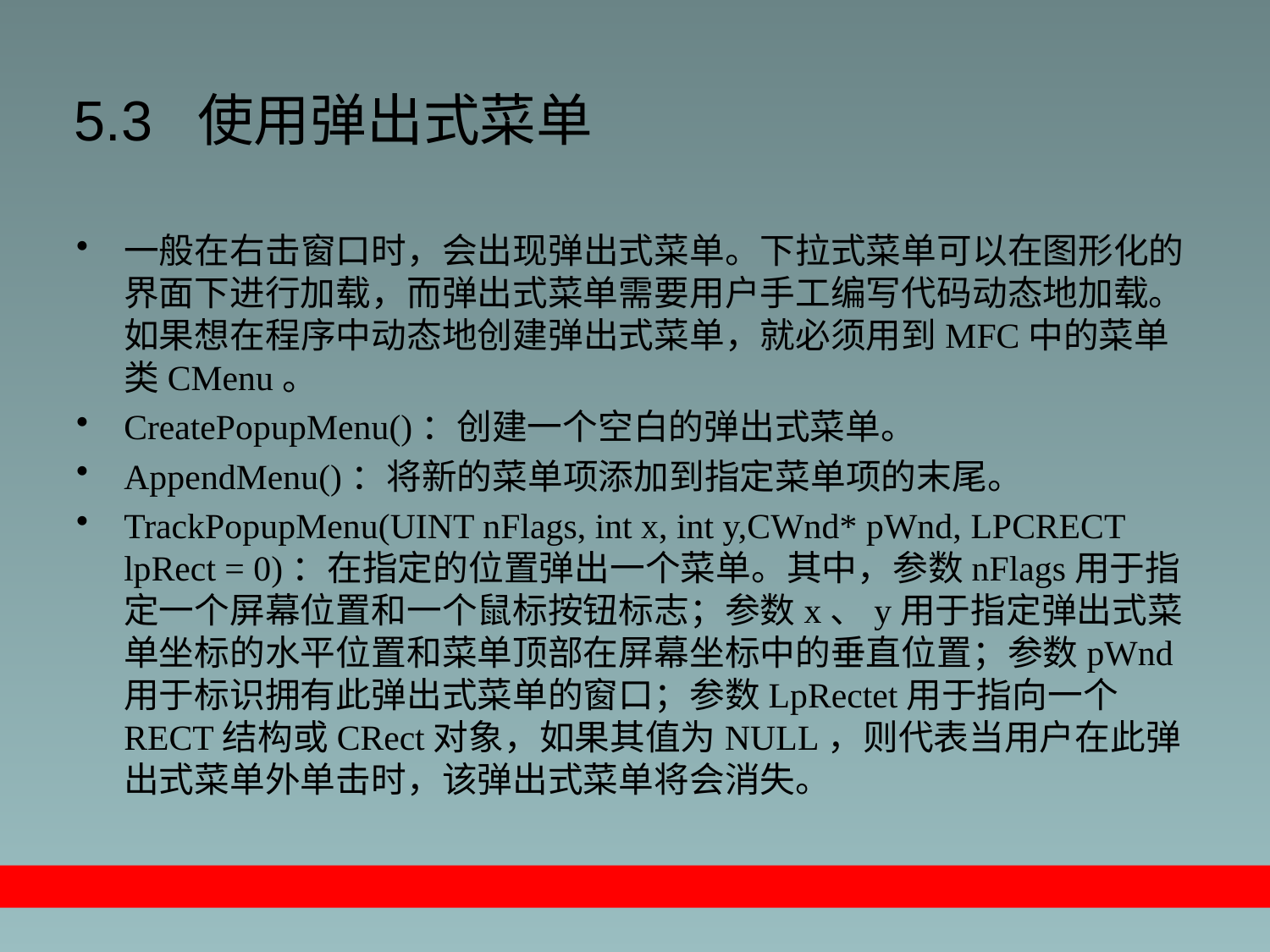

# 5.3  使用弹出式菜单
一般在右击窗口时，会出现弹出式菜单。下拉式菜单可以在图形化的界面下进行加载，而弹出式菜单需要用户手工编写代码动态地加载。如果想在程序中动态地创建弹出式菜单，就必须用到MFC中的菜单类CMenu。
CreatePopupMenu()：创建一个空白的弹出式菜单。
AppendMenu()：将新的菜单项添加到指定菜单项的末尾。
TrackPopupMenu(UINT nFlags, int x, int y,CWnd* pWnd, LPCRECT lpRect = 0)：在指定的位置弹出一个菜单。其中，参数nFlags用于指定一个屏幕位置和一个鼠标按钮标志；参数x、y用于指定弹出式菜单坐标的水平位置和菜单顶部在屏幕坐标中的垂直位置；参数pWnd用于标识拥有此弹出式菜单的窗口；参数LpRectet用于指向一个RECT结构或CRect对象，如果其值为NULL，则代表当用户在此弹出式菜单外单击时，该弹出式菜单将会消失。